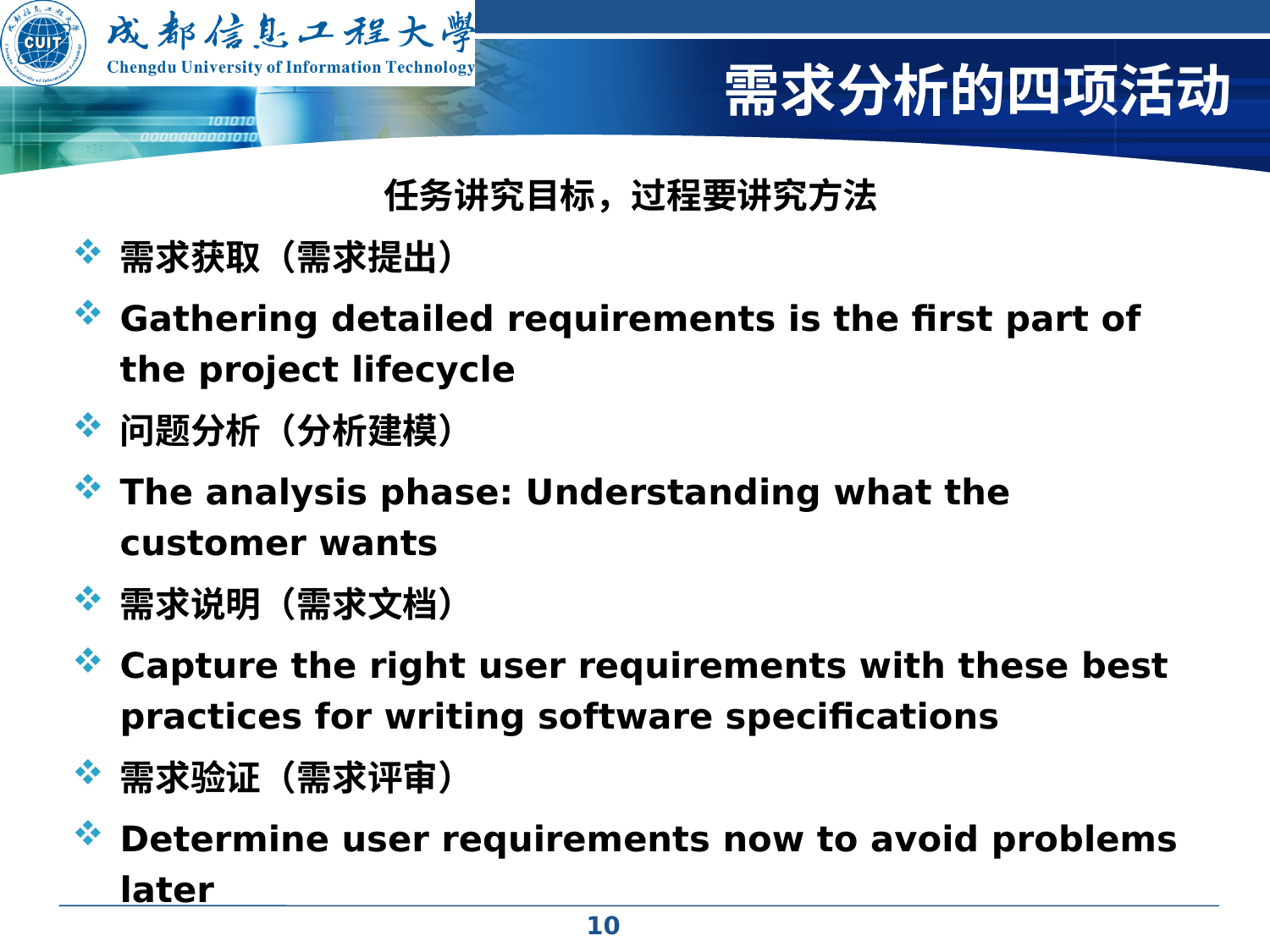

# 需求分析的四项活动
任务讲究目标，过程要讲究方法
需求获取（需求提出）
Gathering detailed requirements is the first part of the project lifecycle
问题分析（分析建模）
The analysis phase: Understanding what the customer wants
需求说明（需求文档）
Capture the right user requirements with these best practices for writing software specifications
需求验证（需求评审）
Determine user requirements now to avoid problems later

10